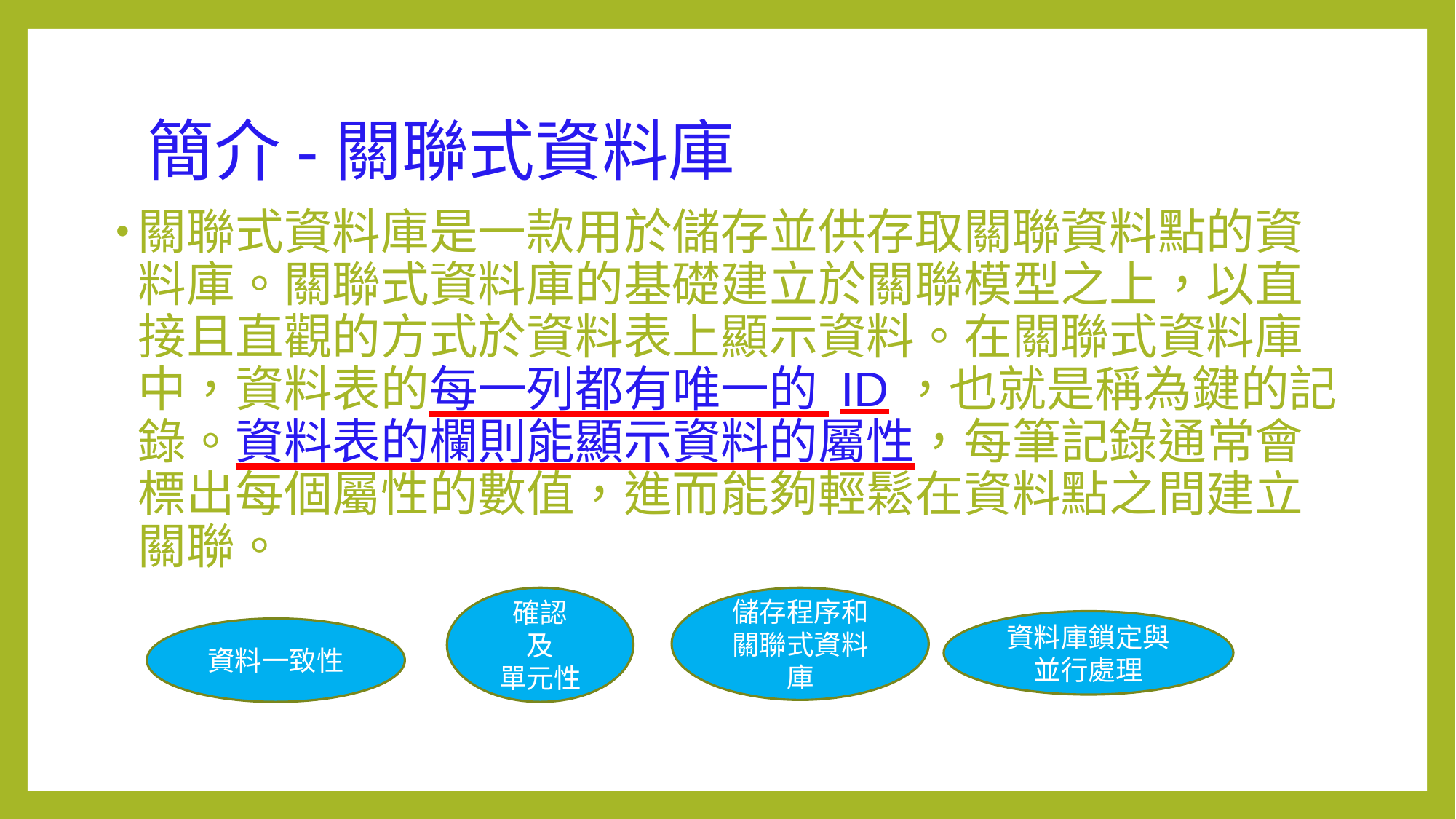

# 簡介-關聯式資料庫
關聯式資料庫是一款用於儲存並供存取關聯資料點的資料庫。關聯式資料庫的基礎建立於關聯模型之上，以直接且直觀的方式於資料表上顯示資料。在關聯式資料庫中，資料表的每一列都有唯一的 ID，也就是稱為鍵的記錄。資料表的欄則能顯示資料的屬性，每筆記錄通常會標出每個屬性的數值，進而能夠輕鬆在資料點之間建立關聯。
確認
及
單元性
儲存程序和關聯式資料庫
資料庫鎖定與並行處理
資料一致性